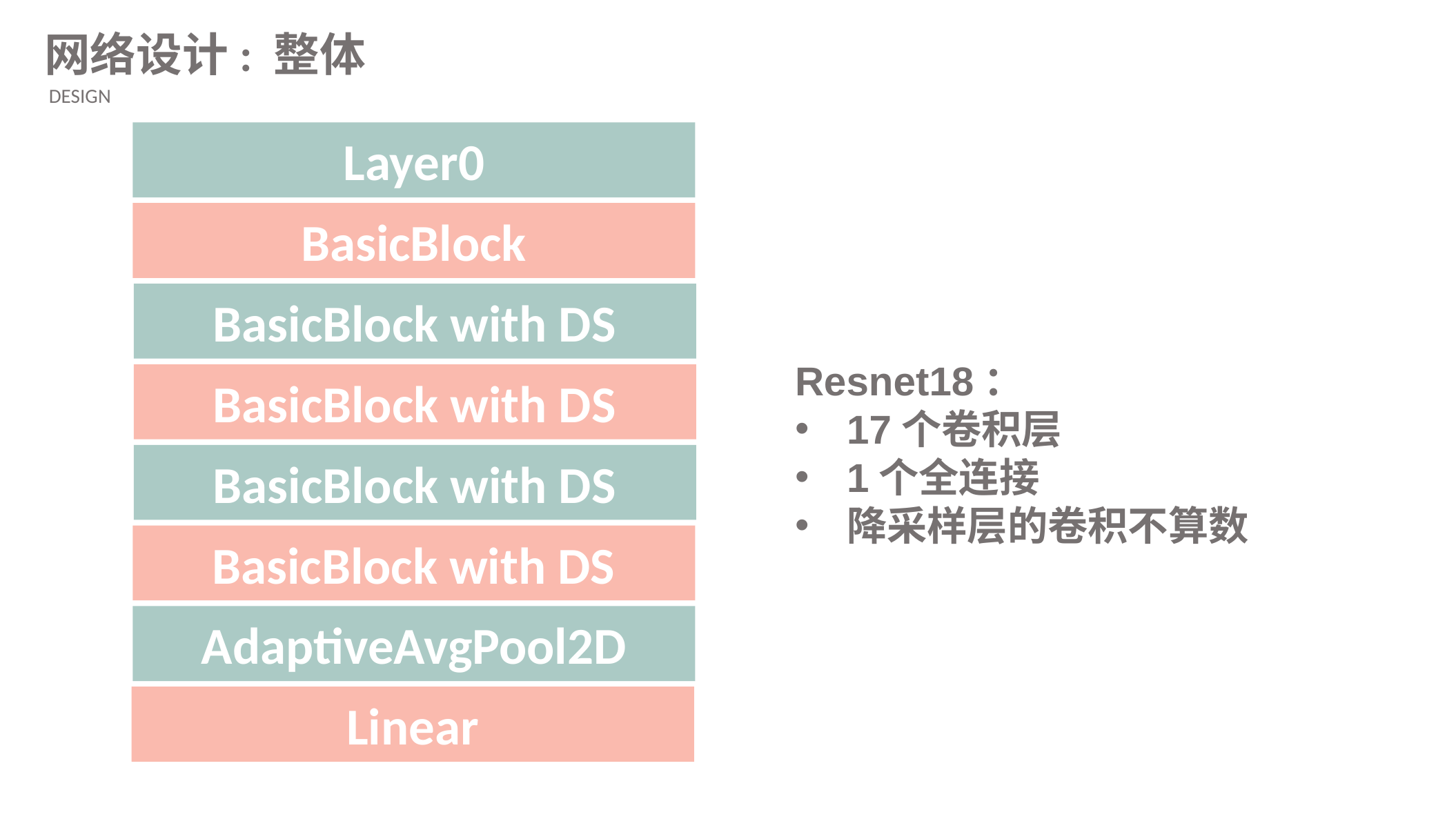

网络设计: 整体
 DESIGN
Layer0
BasicBlock
BasicBlock with DS
Resnet18：
17个卷积层
1个全连接
降采样层的卷积不算数
BasicBlock with DS
BasicBlock with DS
BasicBlock with DS
AdaptiveAvgPool2D
Linear